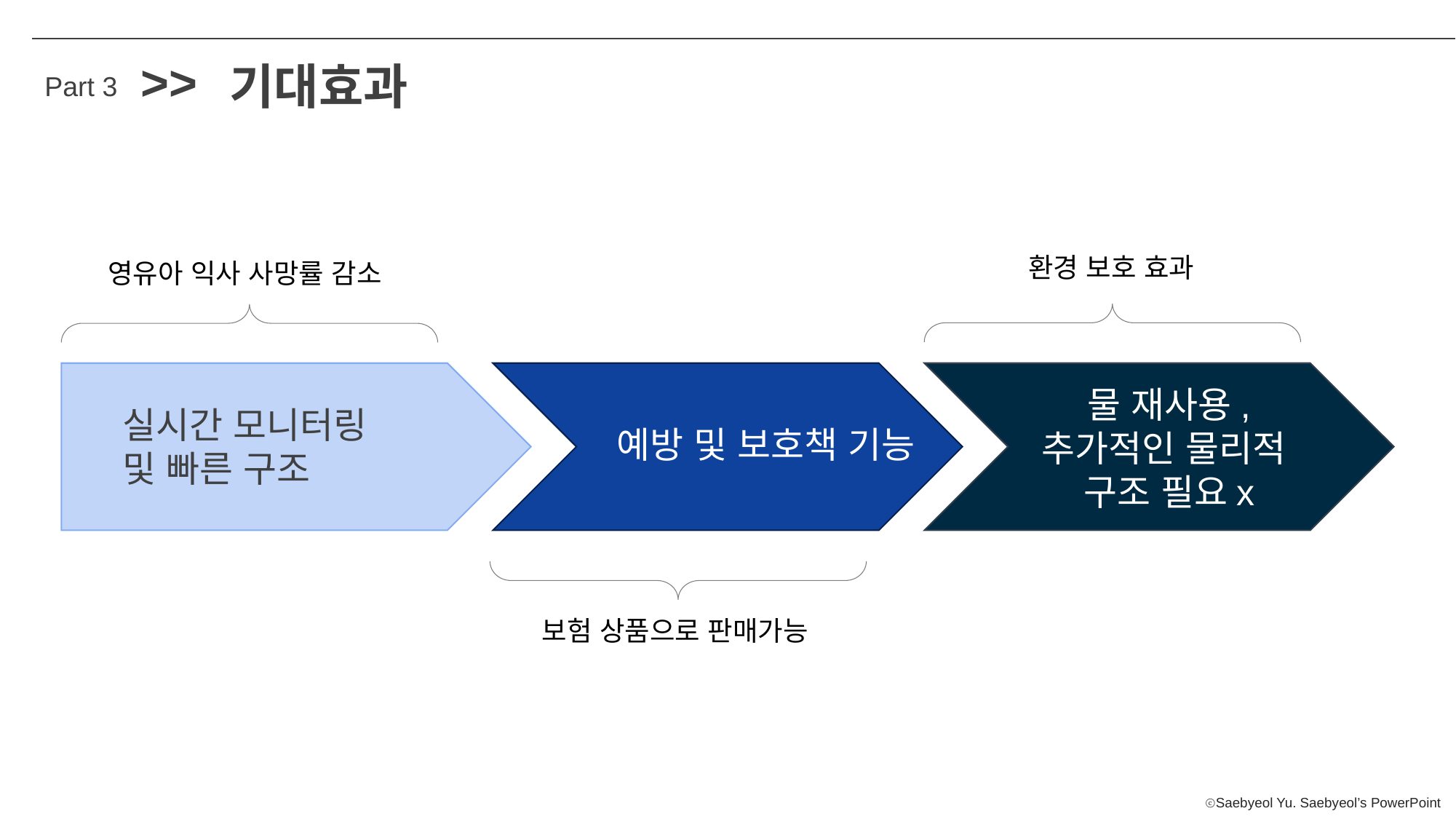

>>
기대효과
Part 3

환경 보호 효과
영유아 익사 사망률 감소

물 재사용,
추가적인 물리적
구조 필요x

실시간 모니터링
및 빠른 구조
예방 및 보호책 기능
보험 상품으로 판매가능